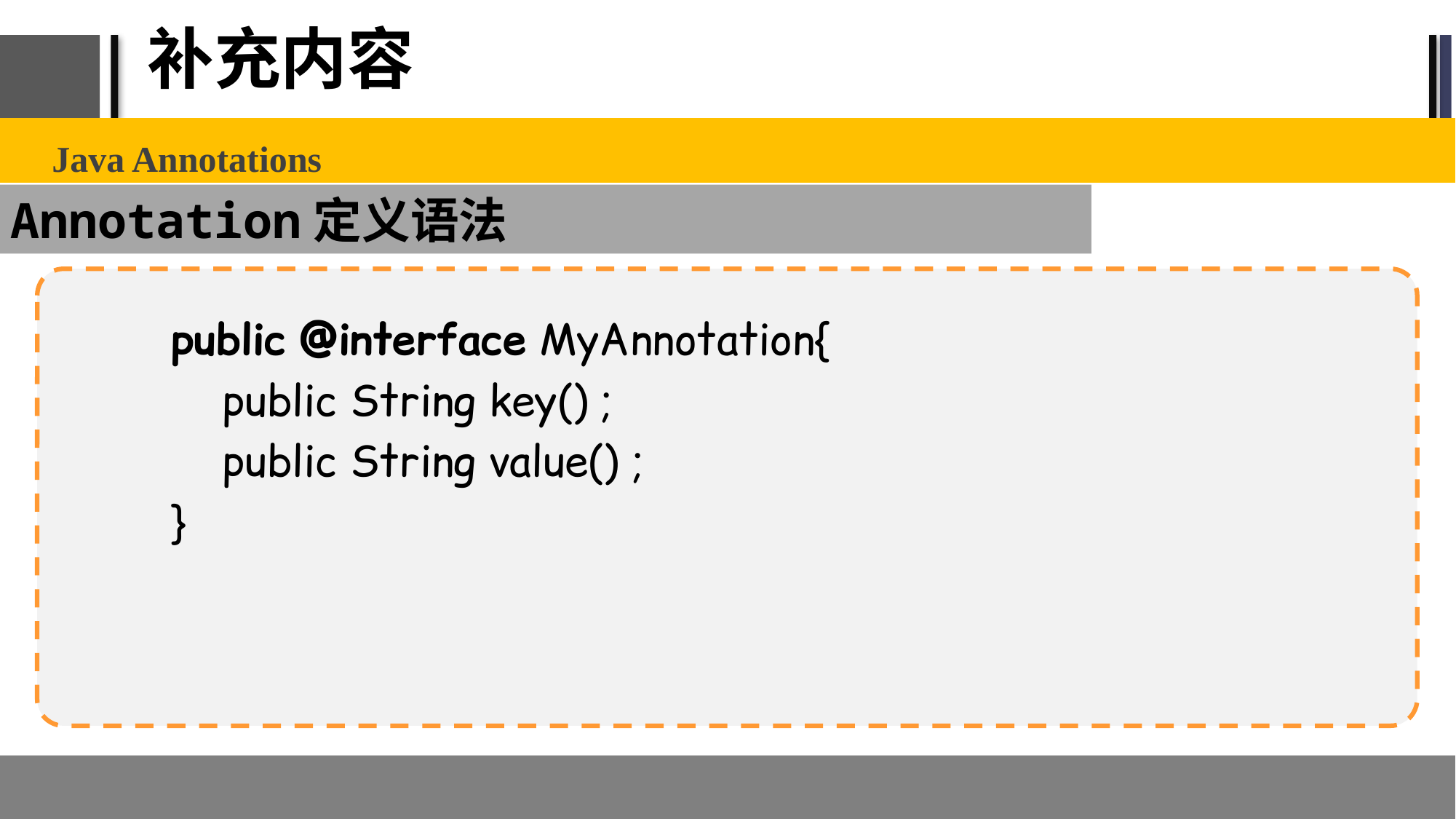

# 补充内容

Java Annotations
Annotation定义语法

public @interface MyAnnotation{
    public String key() ;
    public String value() ;
}